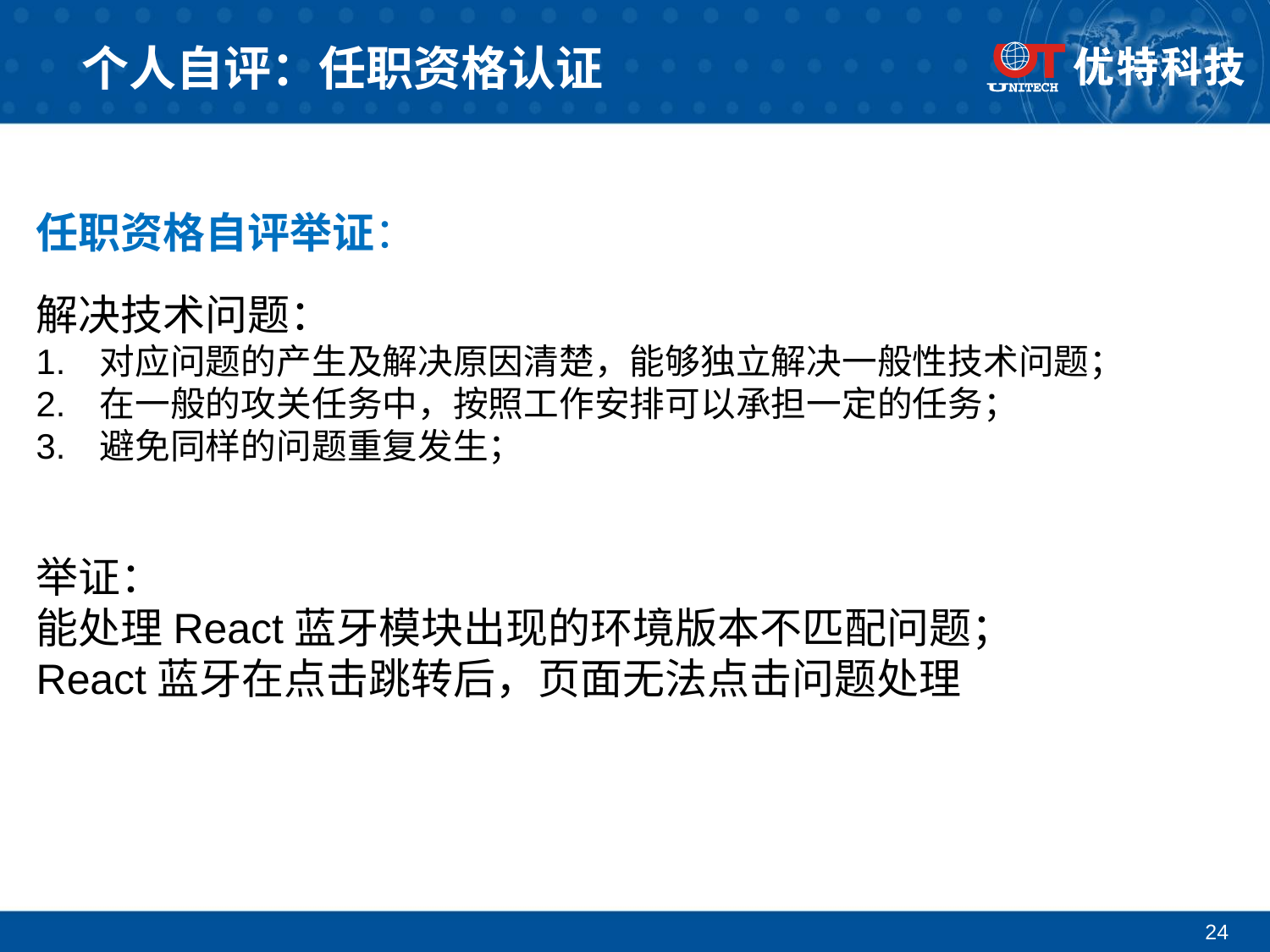

# 个人自评：任职资格认证
任职资格自评举证：
解决技术问题：
对应问题的产生及解决原因清楚，能够独立解决一般性技术问题；
在一般的攻关任务中，按照工作安排可以承担一定的任务；
避免同样的问题重复发生；

举证：
能处理React蓝牙模块出现的环境版本不匹配问题；
React蓝牙在点击跳转后，页面无法点击问题处理

24